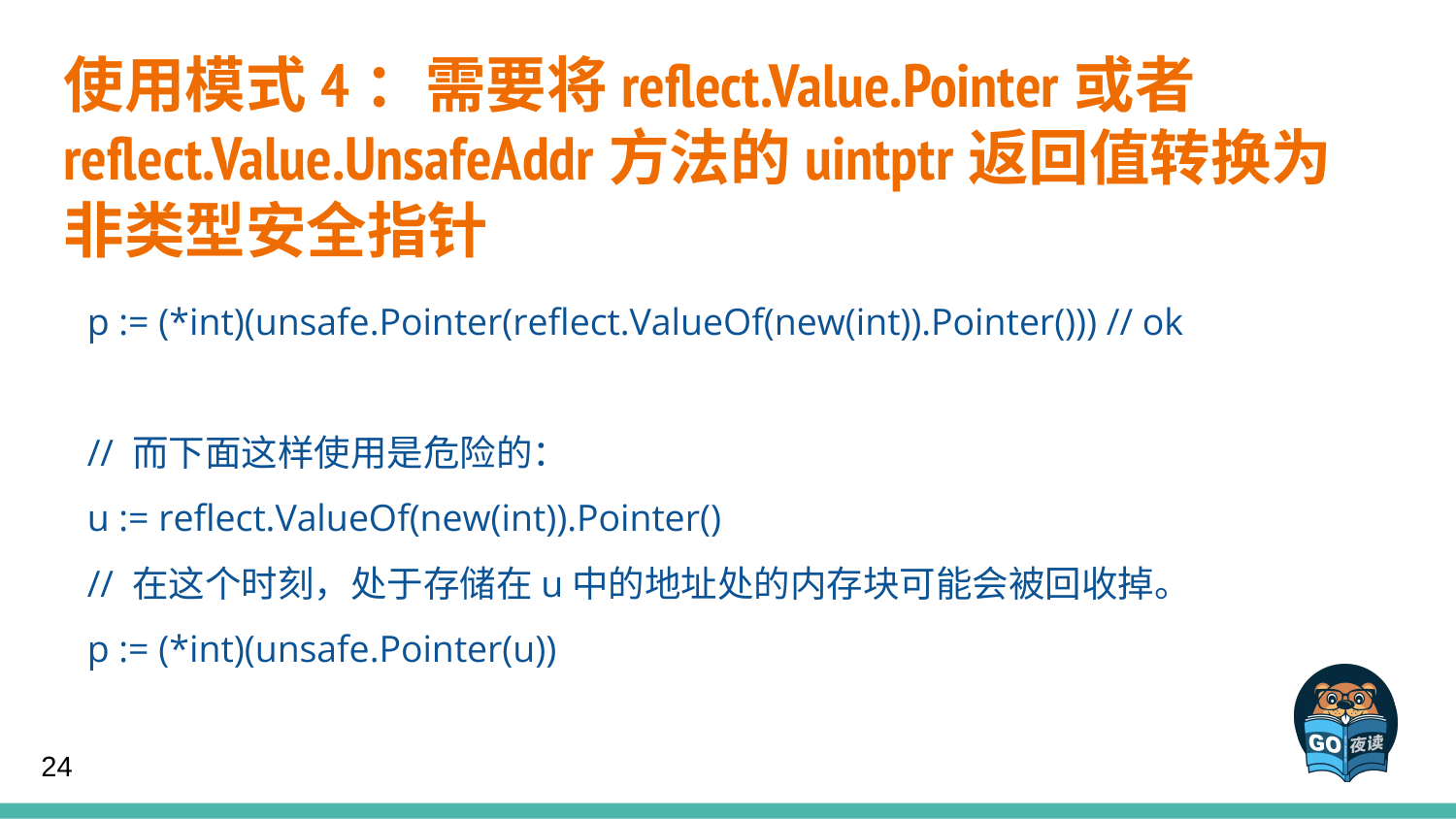

使用模式4：需要将reflect.Value.Pointer或者reflect.Value.UnsafeAddr方法的uintptr返回值转换为非类型安全指针
p := (*int)(unsafe.Pointer(reflect.ValueOf(new(int)).Pointer())) // ok

// 而下面这样使用是危险的：
u := reflect.ValueOf(new(int)).Pointer()
// 在这个时刻，处于存储在u中的地址处的内存块可能会被回收掉。
p := (*int)(unsafe.Pointer(u))
24